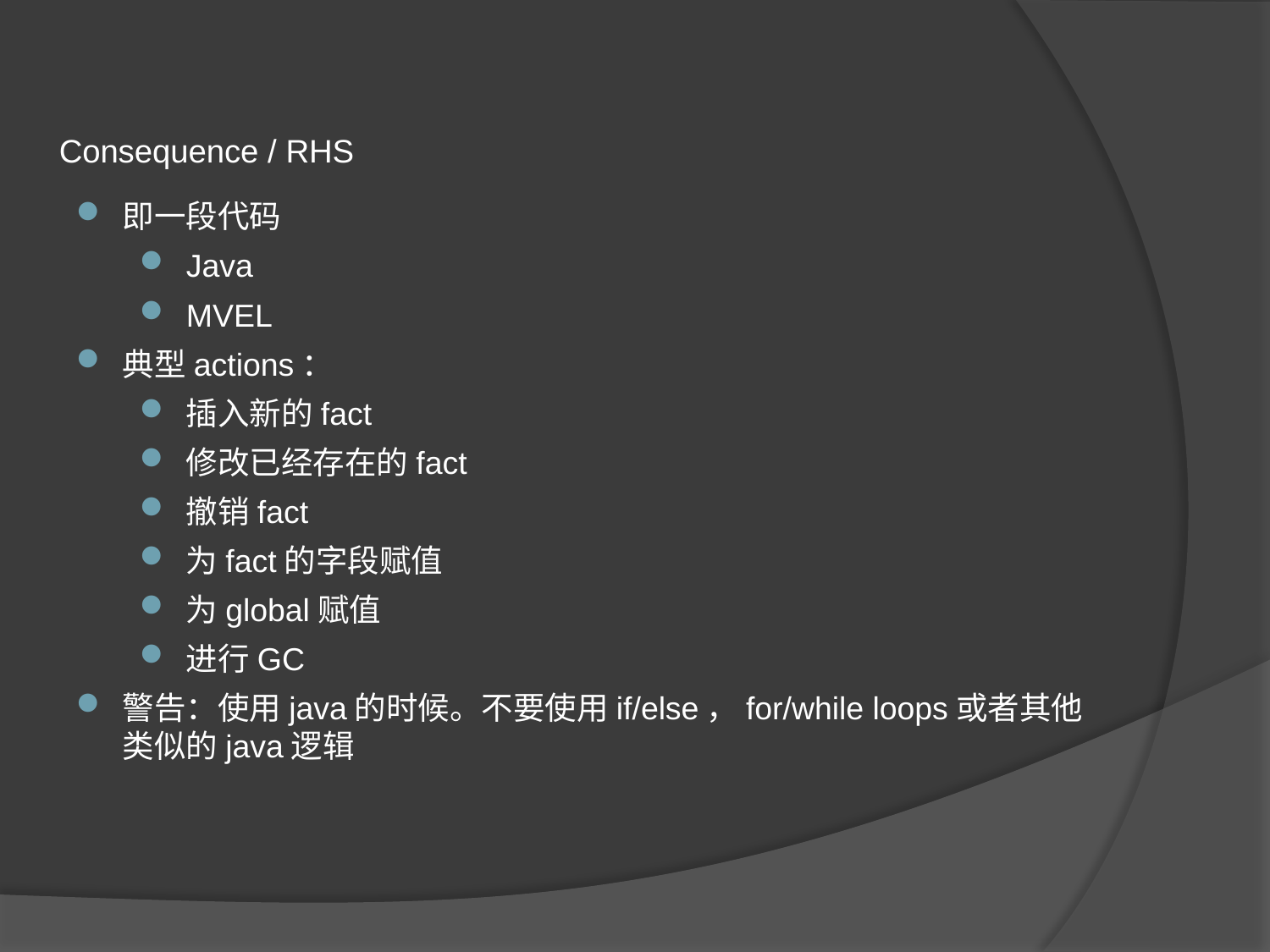

# Consequence / RHS
即一段代码
Java
MVEL
典型actions：
插入新的fact
修改已经存在的fact
撤销fact
为fact的字段赋值
为global赋值
进行GC
警告：使用java的时候。不要使用if/else，for/while loops或者其他类似的java逻辑